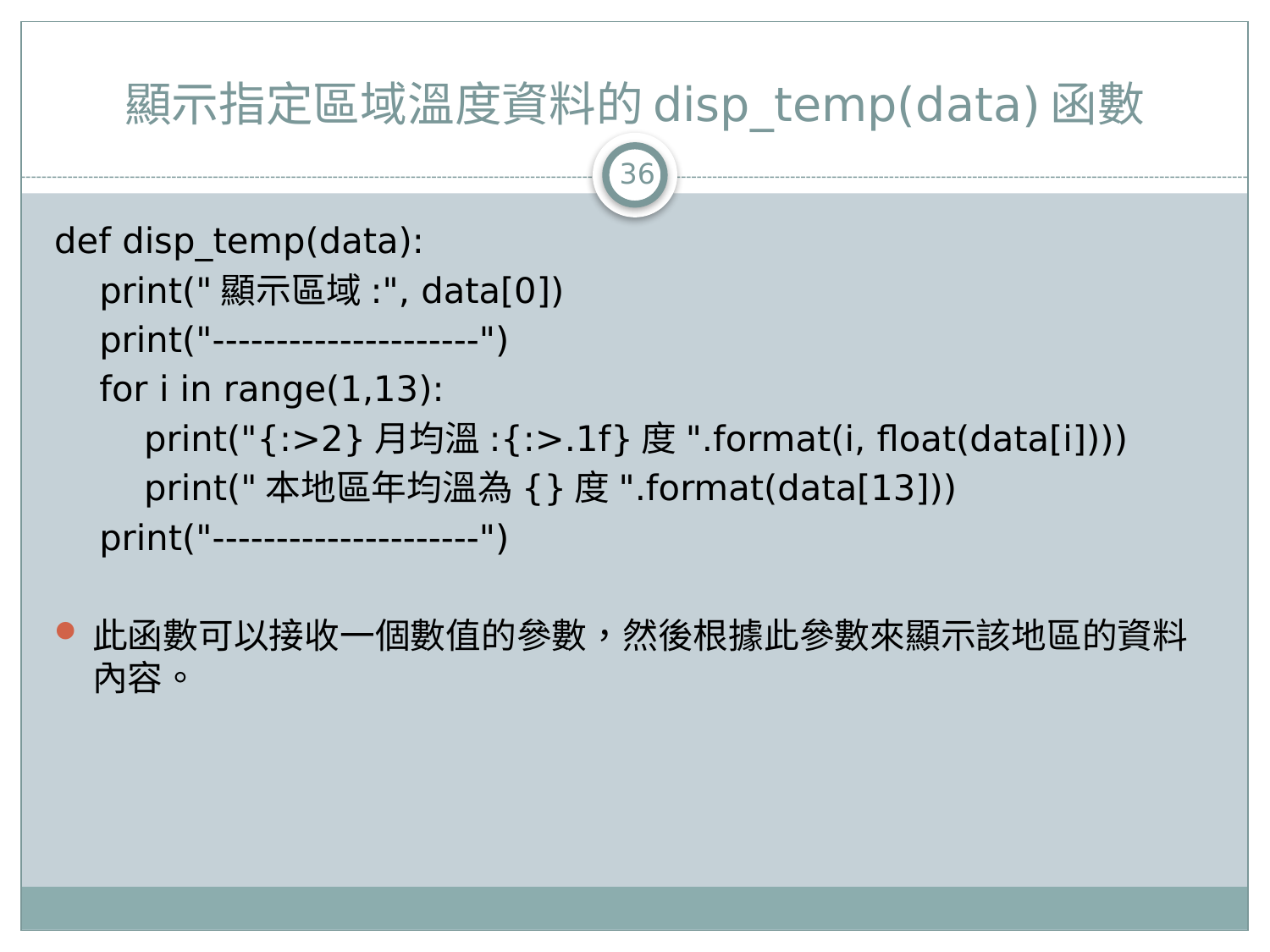

# 顯示指定區域溫度資料的disp_temp(data)函數
36
def disp_temp(data):
    print("顯示區域:", data[0])
    print("---------------------")
    for i in range(1,13):
        print("{:>2}月均溫:{:>.1f}度".format(i, float(data[i])))
        print("本地區年均溫為{}度".format(data[13]))
    print("---------------------")

此函數可以接收一個數值的參數，然後根據此參數來顯示該地區的資料內容。